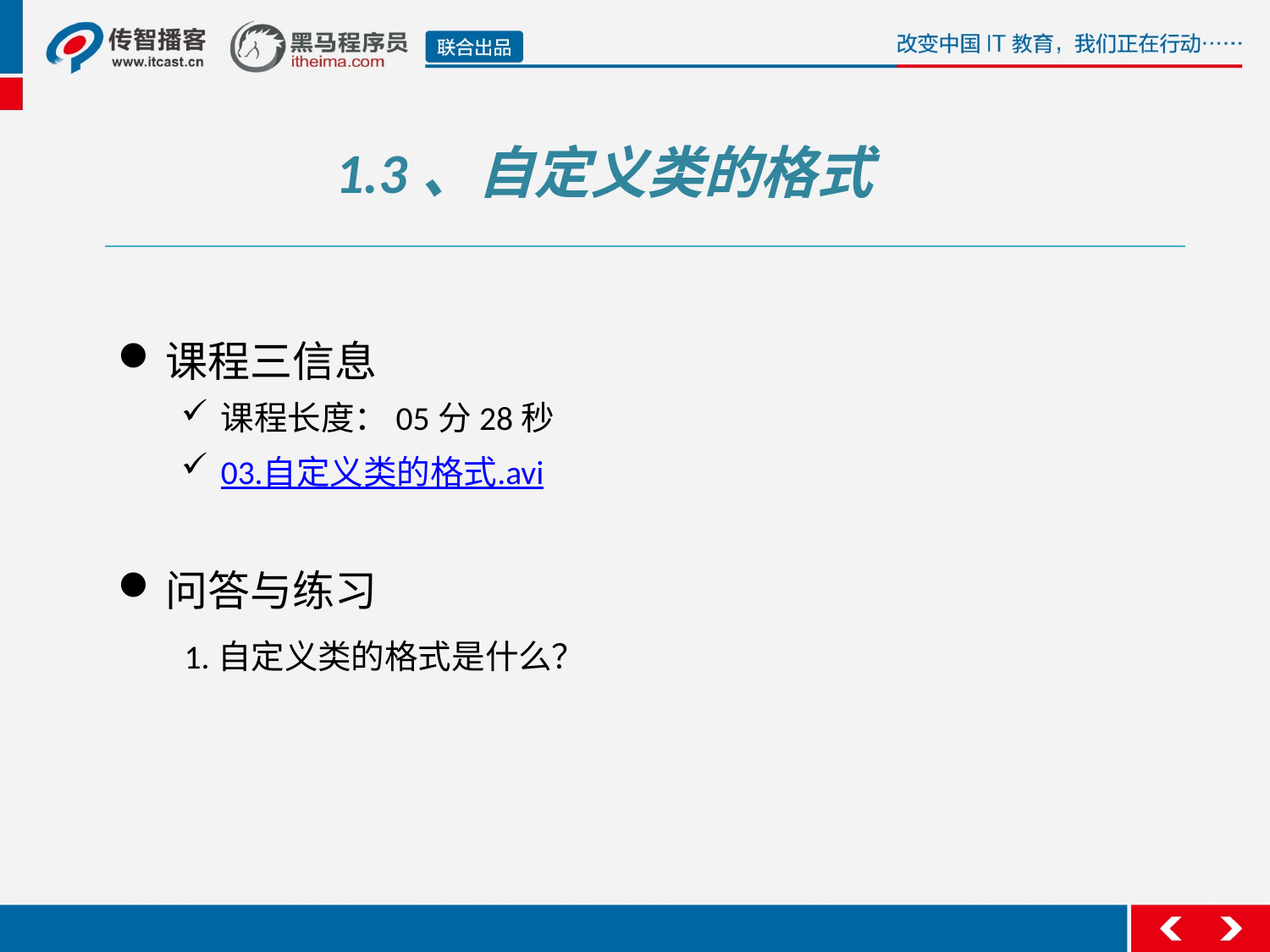

1.3、自定义类的格式

课程三信息
课程长度：05分28秒
03.自定义类的格式.avi

问答与练习
       1.自定义类的格式是什么？